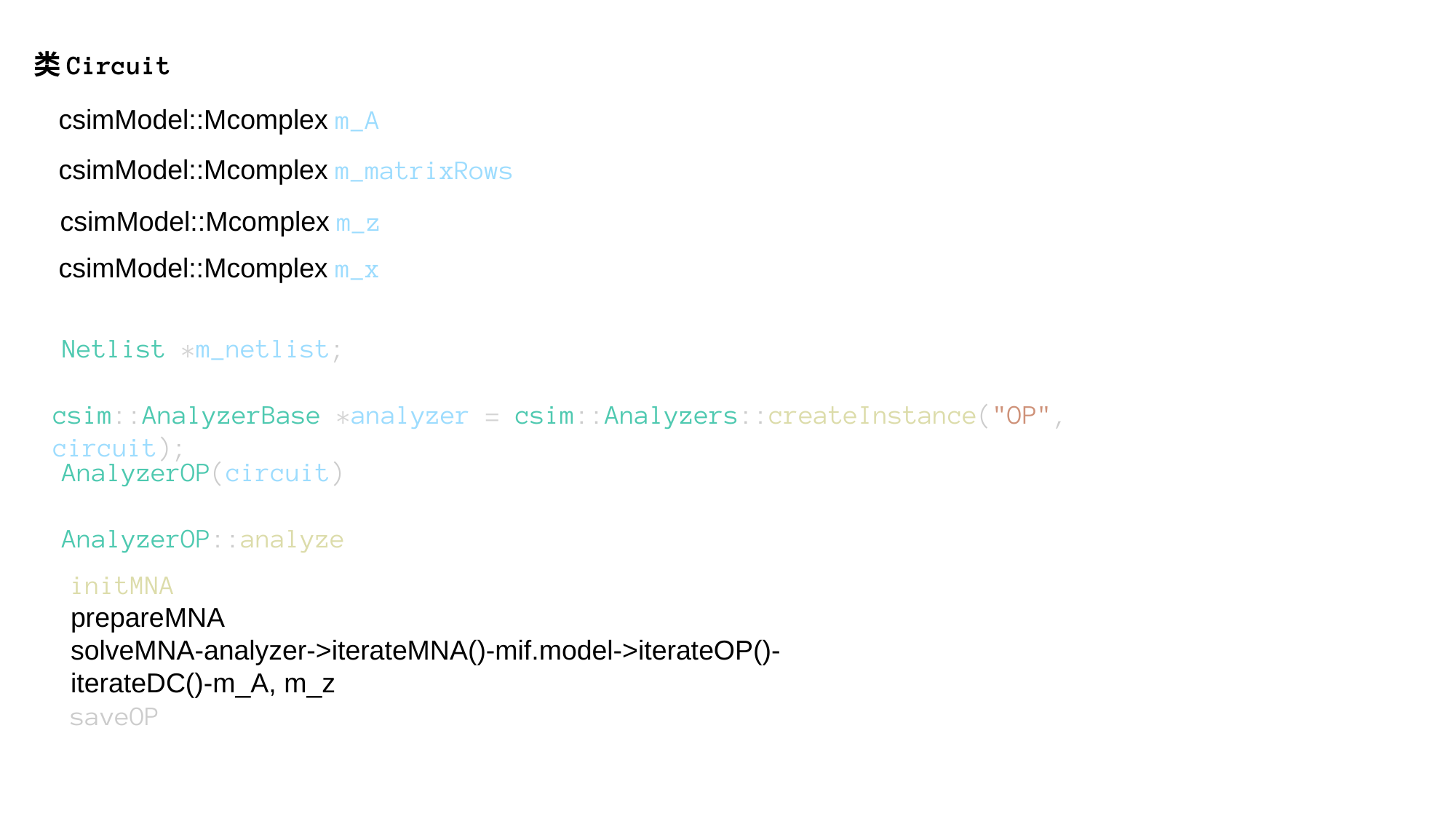

类Circuit
csimModel::Mcomplex m_A
csimModel::Mcomplex m_matrixRows
csimModel::Mcomplex m_z
csimModel::Mcomplex m_x
Netlist *m_netlist;
csim::AnalyzerBase *analyzer = csim::Analyzers::createInstance("OP", circuit);
AnalyzerOP(circuit)
AnalyzerOP::analyze
initMNA
prepareMNA
solveMNA-analyzer->iterateMNA()-mif.model->iterateOP()-iterateDC()-m_A, m_z
saveOP